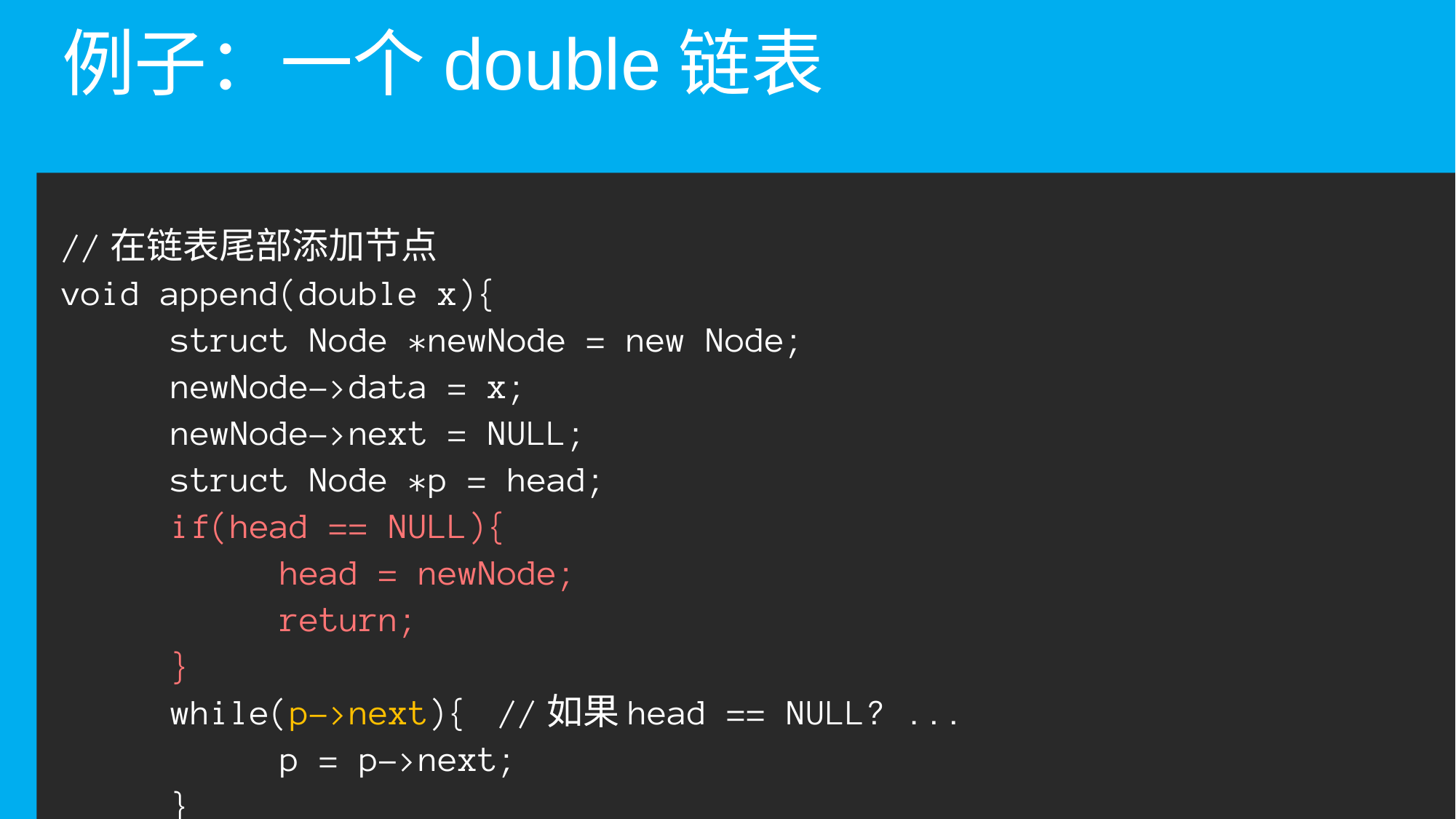

# 例子：一个double链表
//在链表尾部添加节点
void append(double x){
	struct Node *newNode = new Node;
	newNode->data = x;
	newNode->next = NULL;
	struct Node *p = head;
	if(head == NULL){
		head = newNode;
		return;
	}
	while(p->next){	//如果head == NULL? ...
		p = p->next;
	}
	p->next = newNode;
}